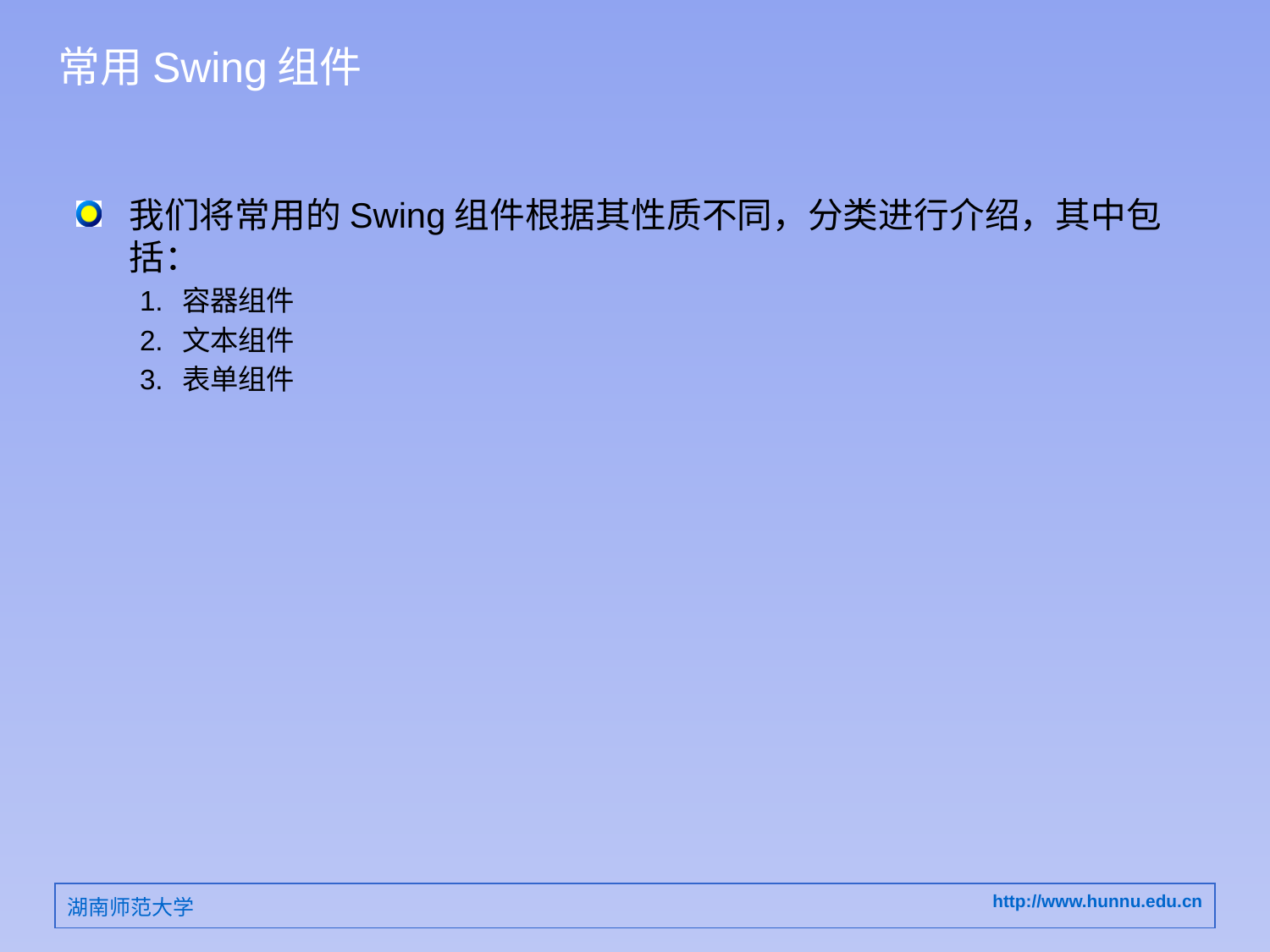

# 常用Swing组件
我们将常用的Swing组件根据其性质不同，分类进行介绍，其中包括：
容器组件
文本组件
表单组件